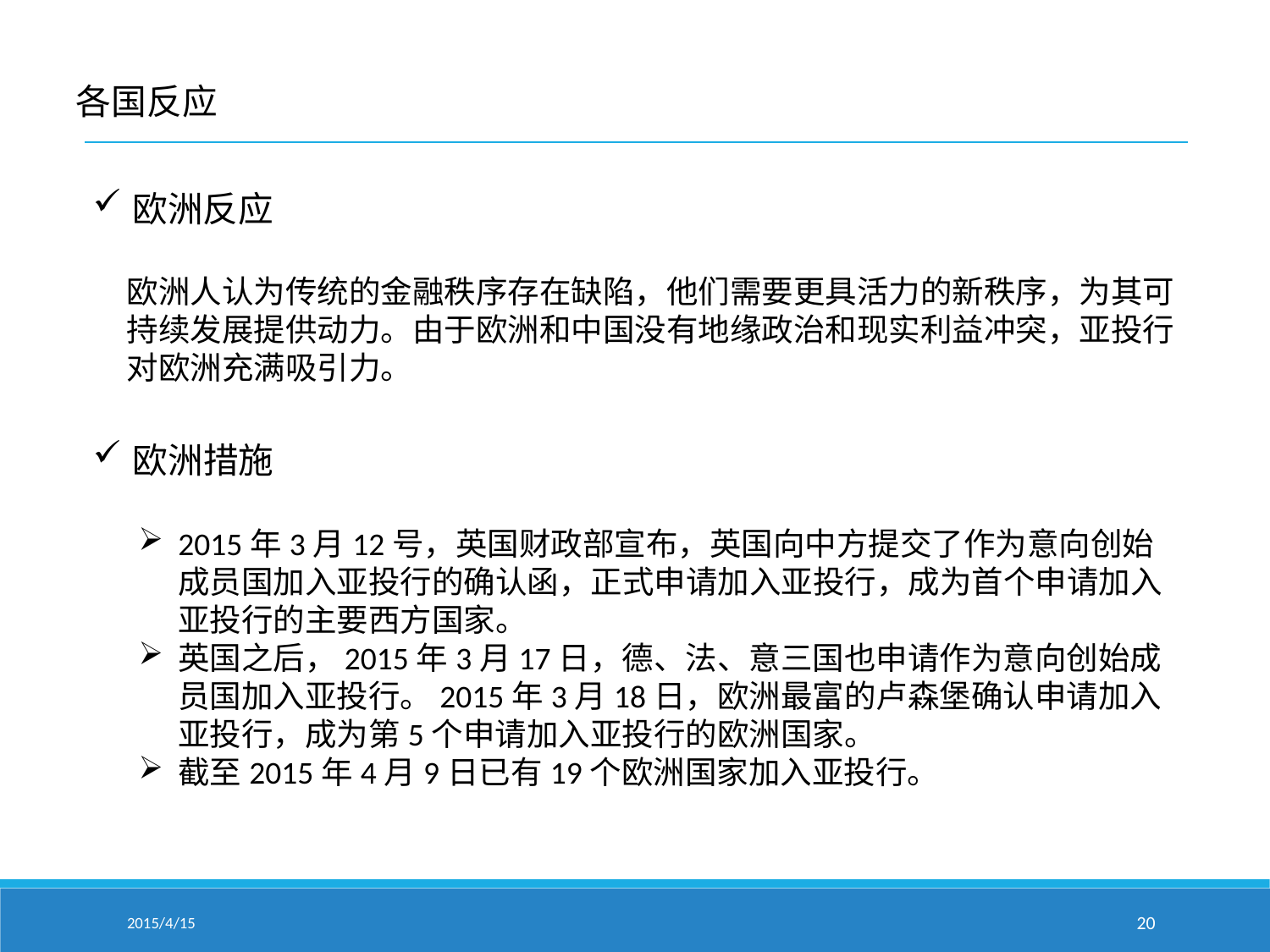

各国反应
欧洲反应
欧洲人认为传统的金融秩序存在缺陷，他们需要更具活力的新秩序，为其可持续发展提供动力。由于欧洲和中国没有地缘政治和现实利益冲突，亚投行对欧洲充满吸引力。
欧洲措施
2015年3月12号，英国财政部宣布，英国向中方提交了作为意向创始成员国加入亚投行的确认函，正式申请加入亚投行，成为首个申请加入亚投行的主要西方国家。
英国之后，2015年3月17日，德、法、意三国也申请作为意向创始成员国加入亚投行。2015年3月18日，欧洲最富的卢森堡确认申请加入亚投行，成为第5个申请加入亚投行的欧洲国家。
截至2015年4月9日已有19个欧洲国家加入亚投行。
2015/4/15
20